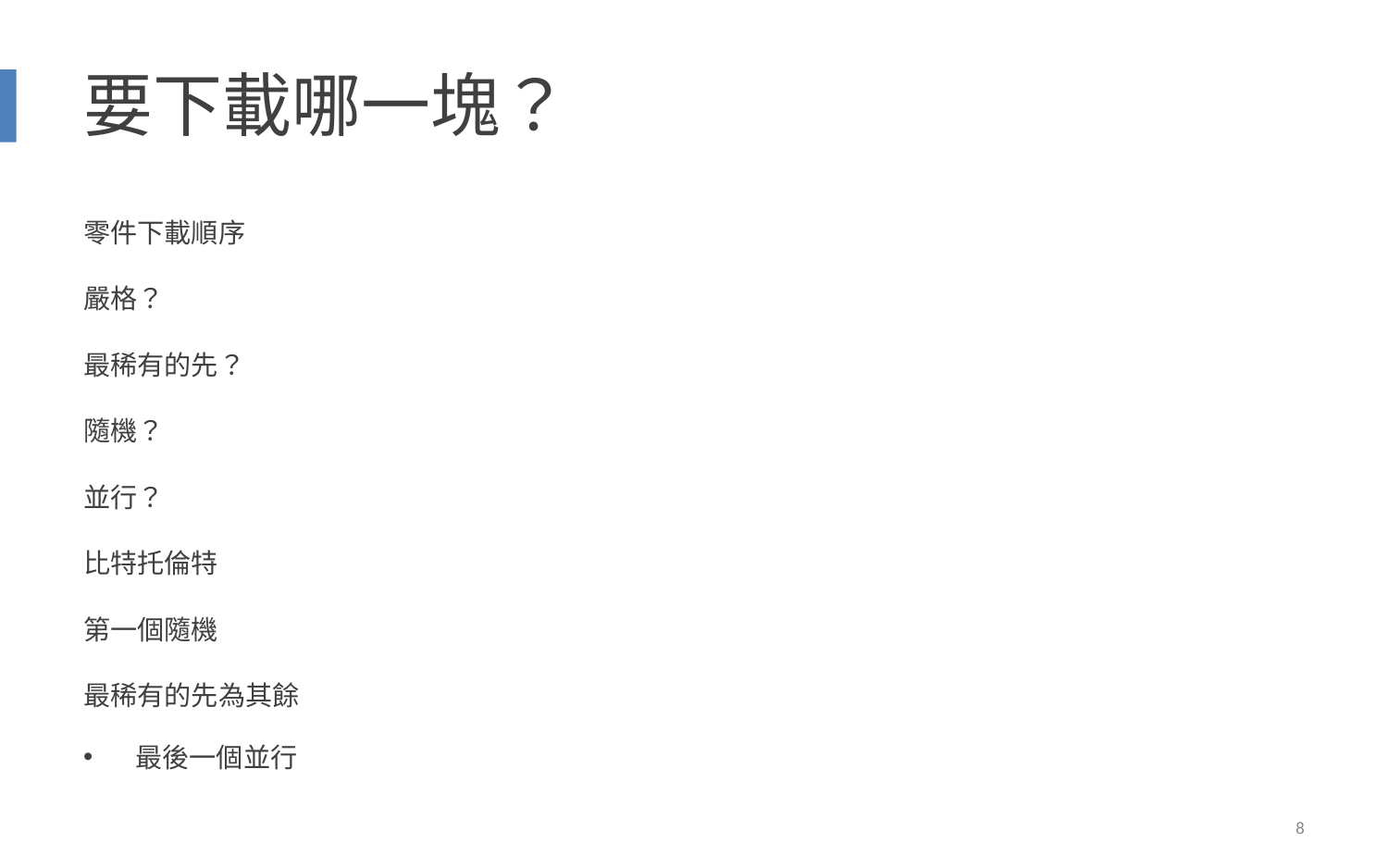

# 要下載哪一塊？
零件下載順序
嚴格？
最稀有的先？
隨機？
並行？
比特托倫特
第一個隨機
最稀有的先為其餘
最後一個並行
8